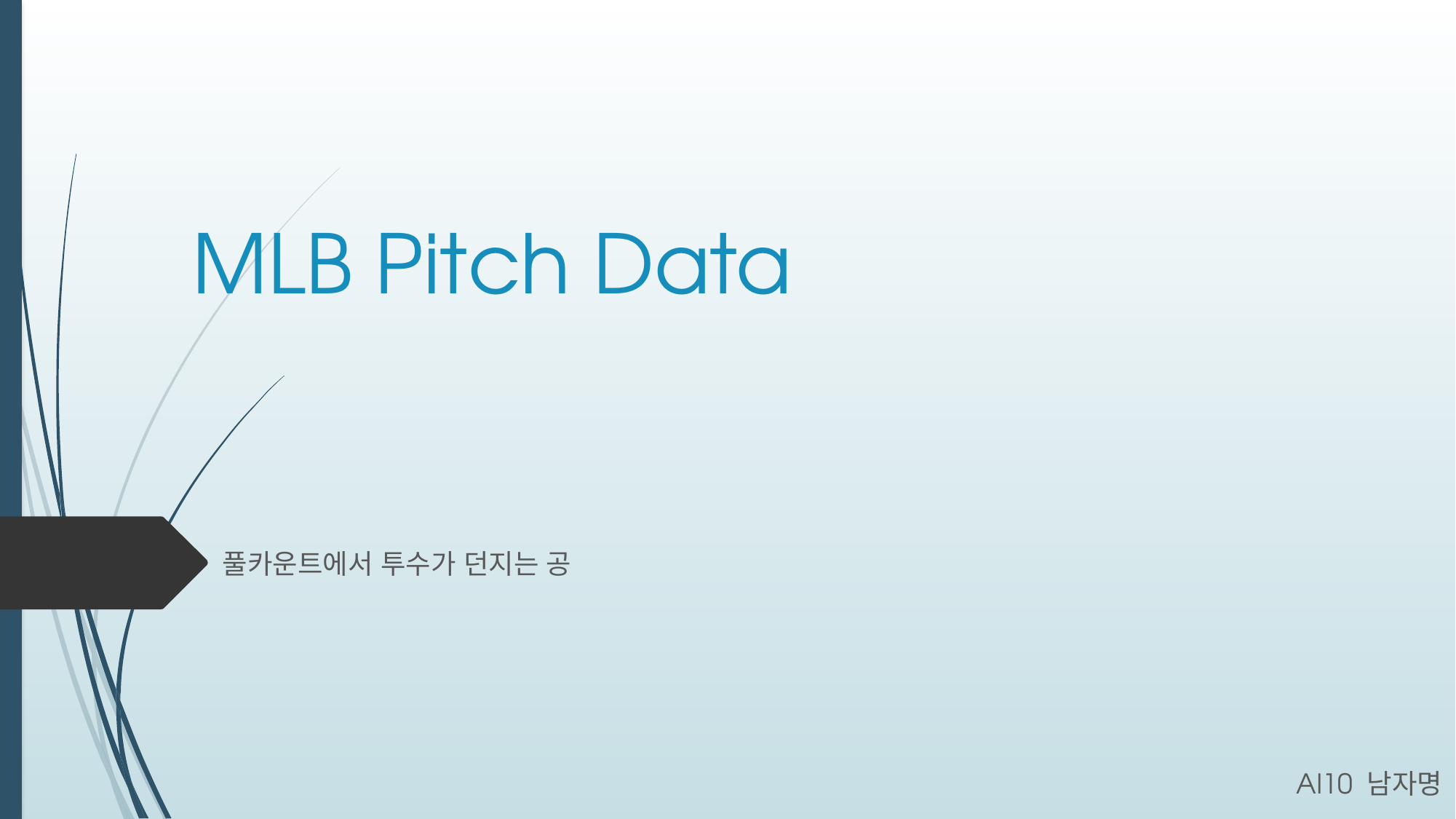

# MLB Pitch Data
풀카운트에서 투수가 던지는 공
AI10 남자명